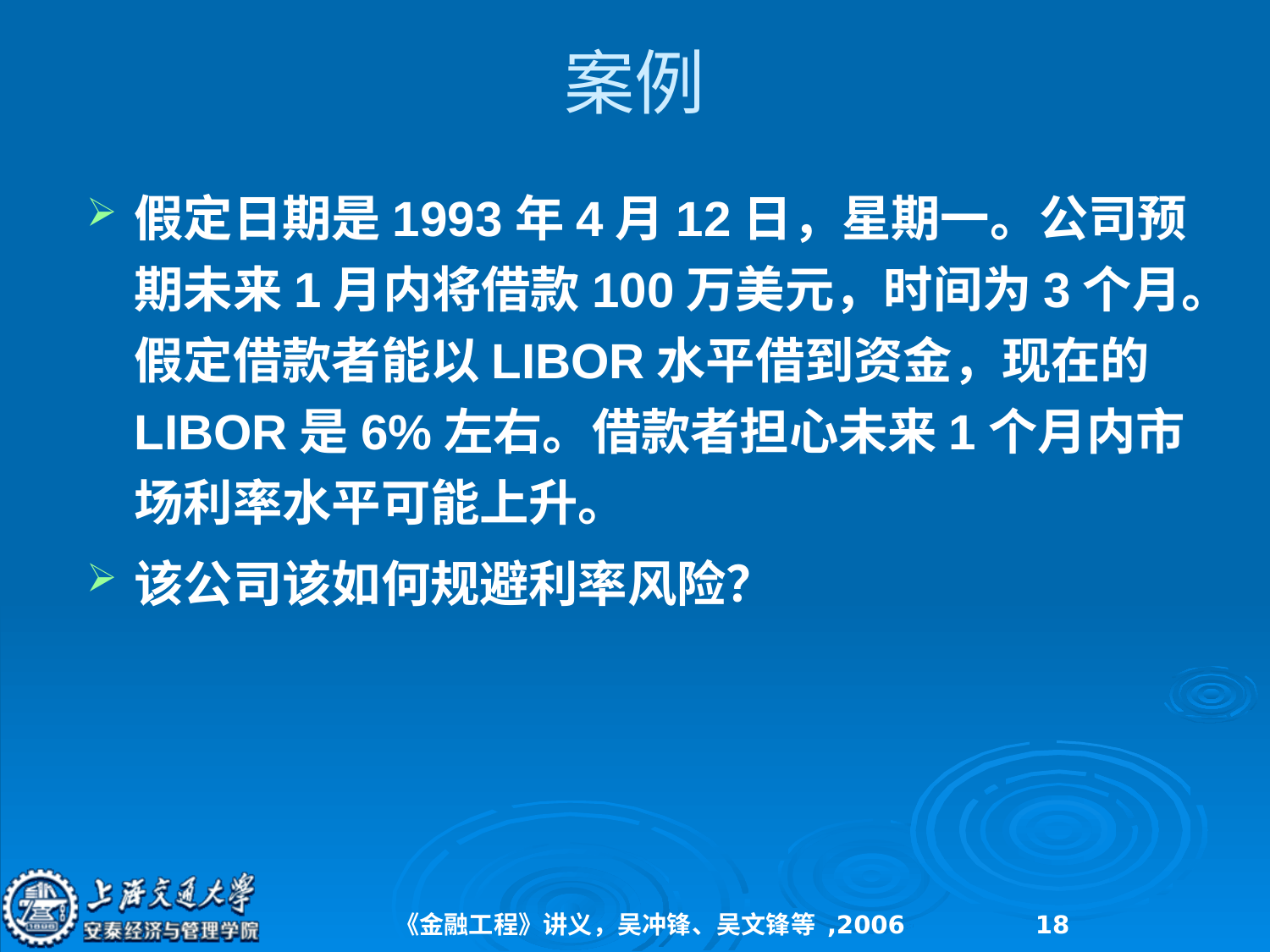

# 案例
假定日期是1993年4月12日，星期一。公司预期未来1月内将借款100万美元，时间为3个月。假定借款者能以LIBOR水平借到资金，现在的LIBOR是6%左右。借款者担心未来1个月内市场利率水平可能上升。
该公司该如何规避利率风险？